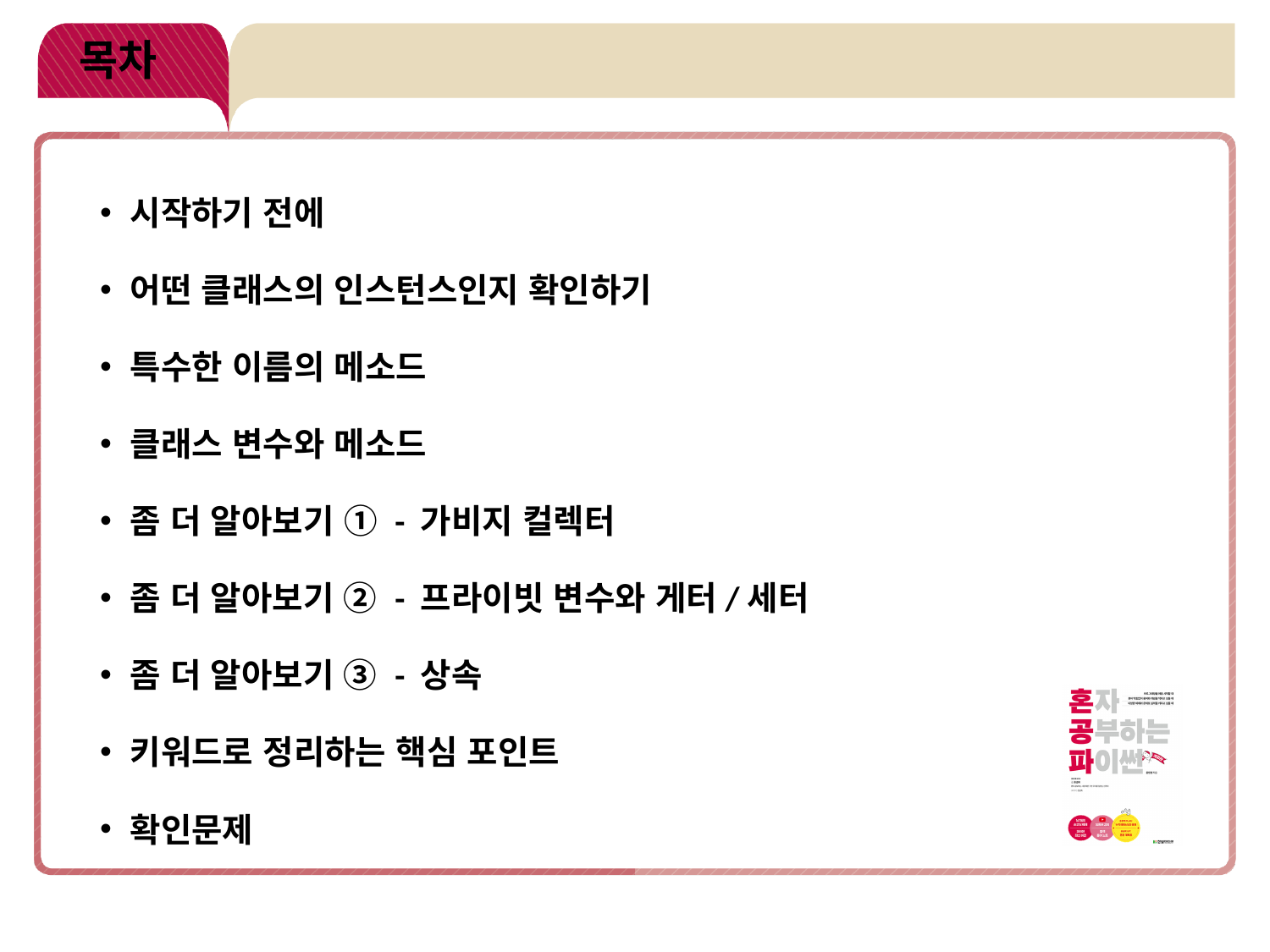

# 목차
시작하기 전에
어떤 클래스의 인스턴스인지 확인하기
특수한 이름의 메소드
클래스 변수와 메소드
좀 더 알아보기 ① - 가비지 컬렉터
좀 더 알아보기 ② - 프라이빗 변수와 게터/세터
좀 더 알아보기 ③ - 상속
키워드로 정리하는 핵심 포인트
확인문제